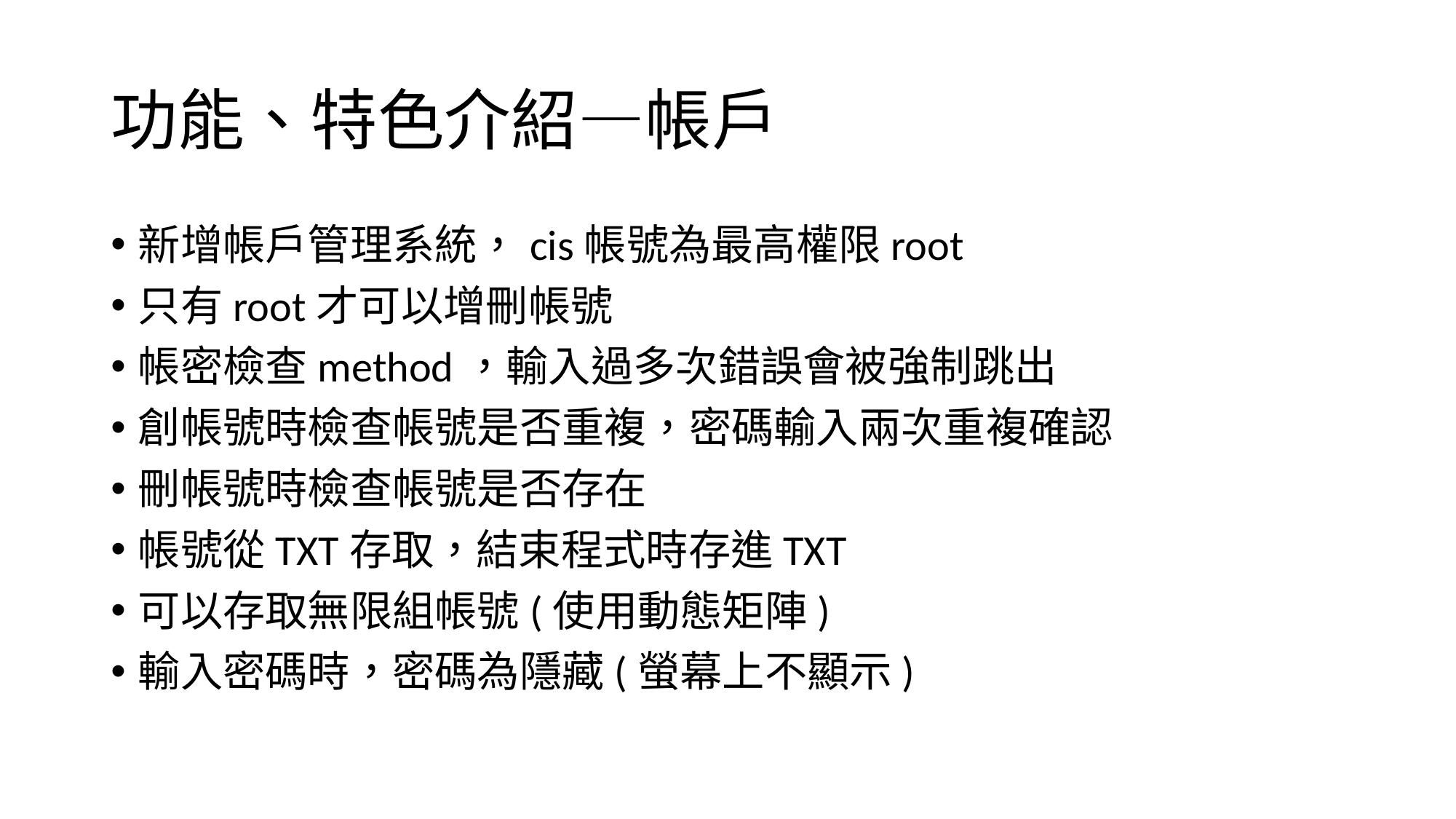

# 功能、特色介紹—帳戶
新增帳戶管理系統，cis帳號為最高權限root
只有root才可以增刪帳號
帳密檢查method，輸入過多次錯誤會被強制跳出
創帳號時檢查帳號是否重複，密碼輸入兩次重複確認
刪帳號時檢查帳號是否存在
帳號從TXT存取，結束程式時存進TXT
可以存取無限組帳號(使用動態矩陣)
輸入密碼時，密碼為隱藏(螢幕上不顯示)